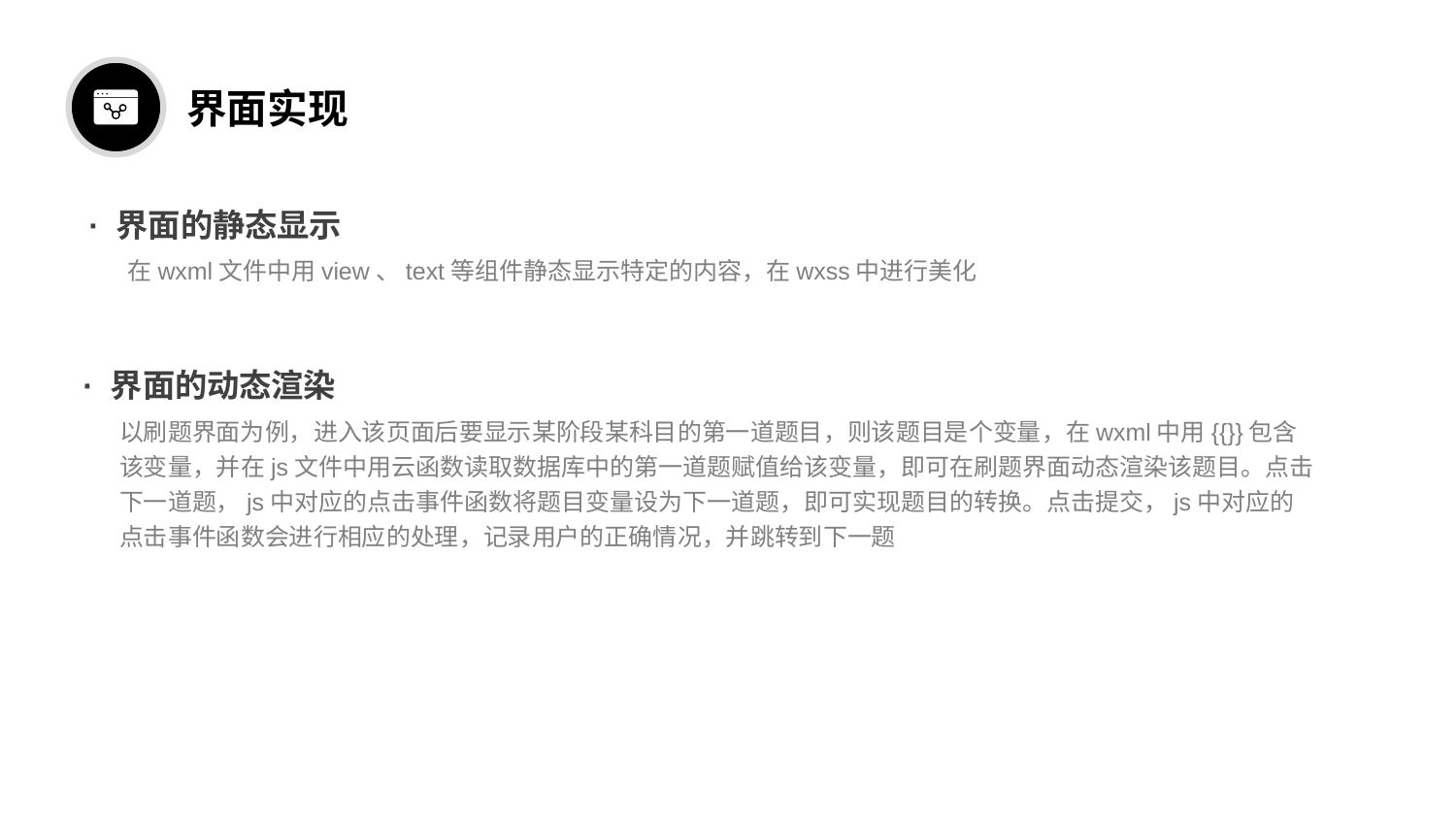

界面实现

· 界面的静态显示
在wxml文件中用view、text等组件静态显示特定的内容，在wxss中进行美化
· 界面的动态渲染
以刷题界面为例，进入该页面后要显示某阶段某科目的第一道题目，则该题目是个变量，在wxml中用{{}}包含该变量，并在js文件中用云函数读取数据库中的第一道题赋值给该变量，即可在刷题界面动态渲染该题目。点击下一道题，js中对应的点击事件函数将题目变量设为下一道题，即可实现题目的转换。点击提交，js中对应的点击事件函数会进行相应的处理，记录用户的正确情况，并跳转到下一题